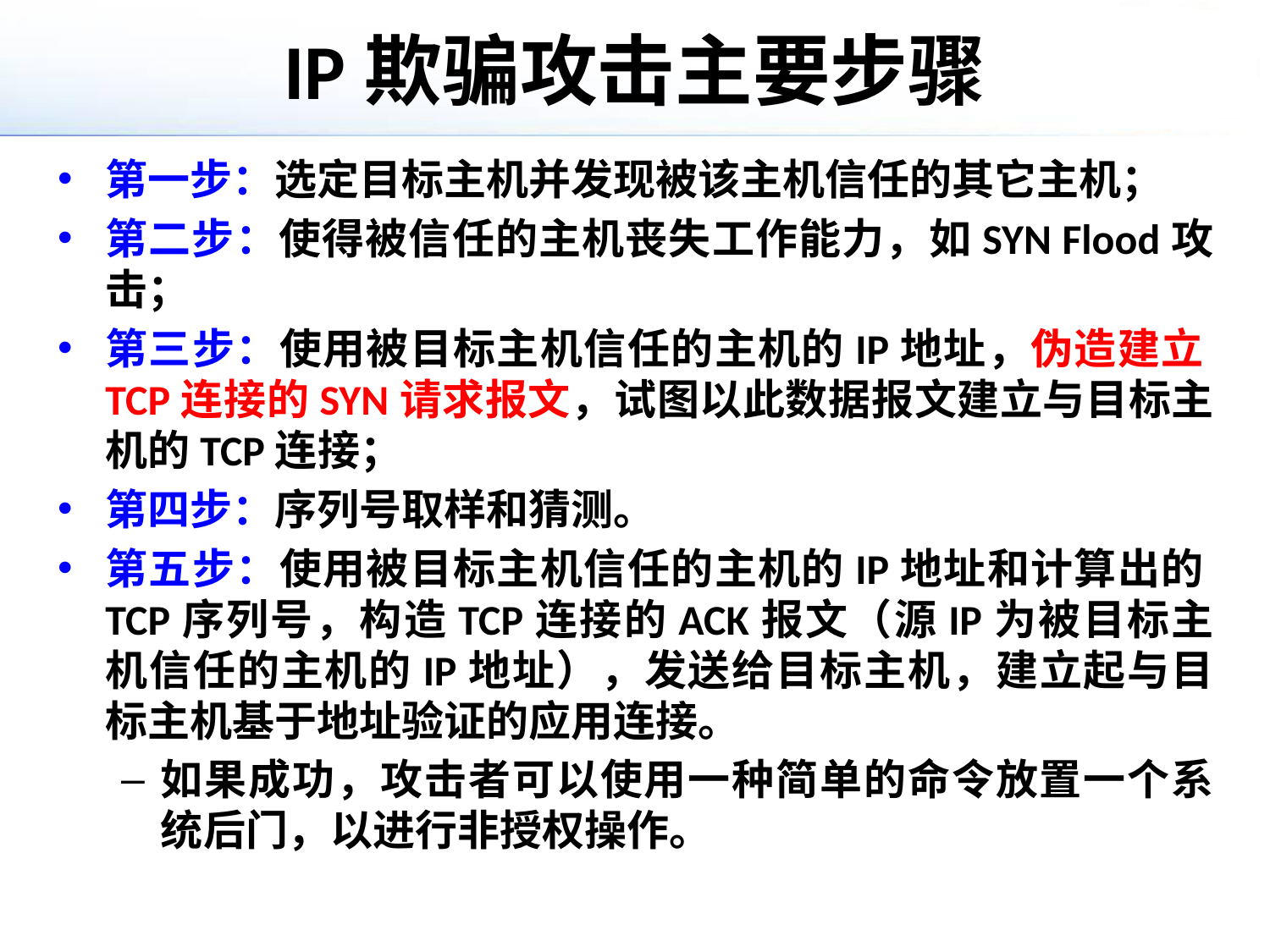

# IP欺骗攻击主要步骤
第一步：选定目标主机并发现被该主机信任的其它主机；
第二步：使得被信任的主机丧失工作能力，如SYN Flood攻击；
第三步：使用被目标主机信任的主机的IP地址，伪造建立TCP连接的SYN请求报文，试图以此数据报文建立与目标主机的TCP连接；
第四步：序列号取样和猜测。
第五步：使用被目标主机信任的主机的IP地址和计算出的TCP序列号，构造TCP连接的ACK报文（源IP为被目标主机信任的主机的IP地址），发送给目标主机，建立起与目标主机基于地址验证的应用连接。
如果成功，攻击者可以使用一种简单的命令放置一个系统后门，以进行非授权操作。